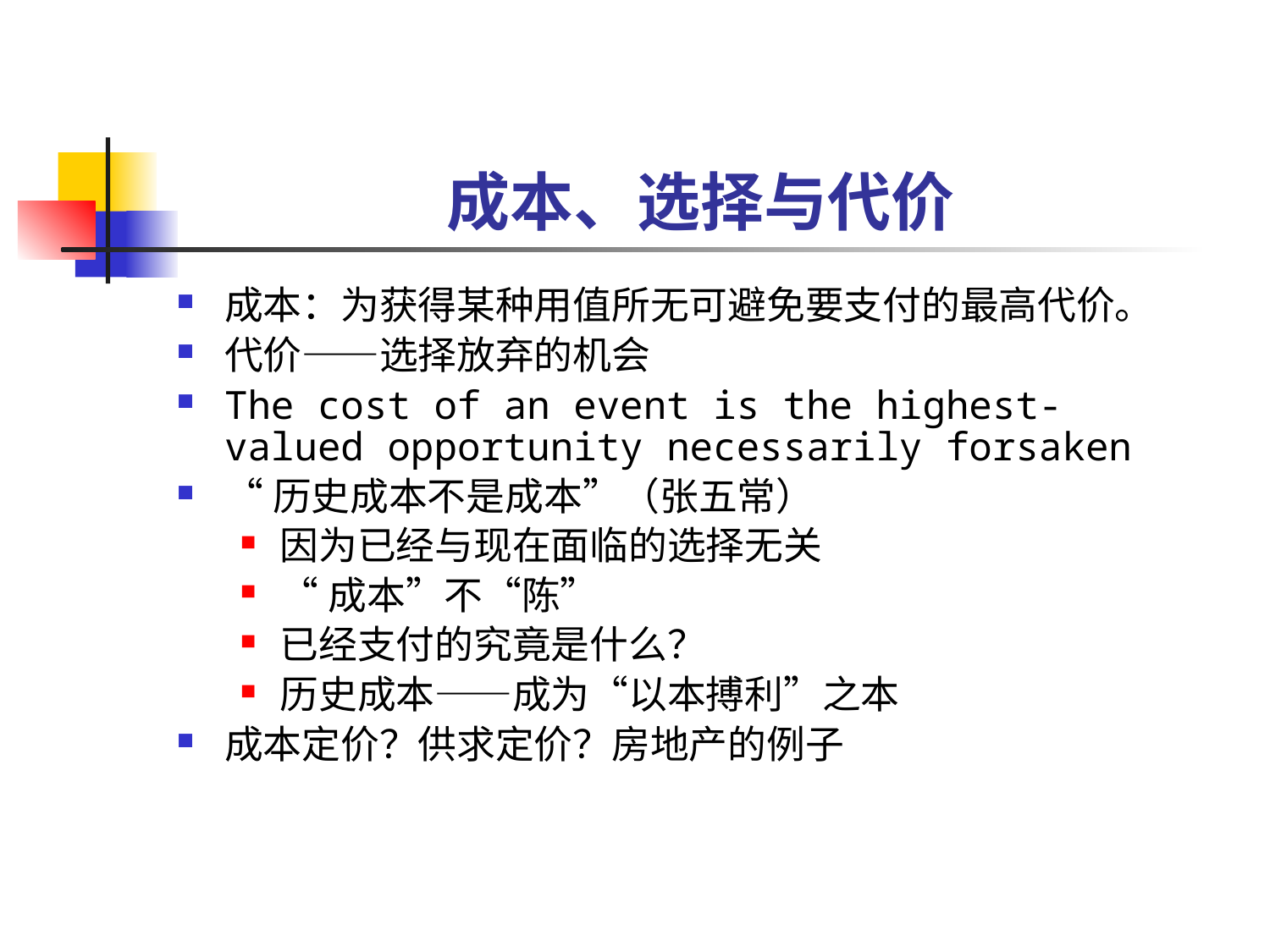

# 成本、选择与代价
成本：为获得某种用值所无可避免要支付的最高代价。
代价——选择放弃的机会
The cost of an event is the highest-valued opportunity necessarily forsaken
“历史成本不是成本”（张五常）
因为已经与现在面临的选择无关
“成本”不“陈”
已经支付的究竟是什么？
历史成本——成为“以本搏利”之本
成本定价？供求定价？房地产的例子